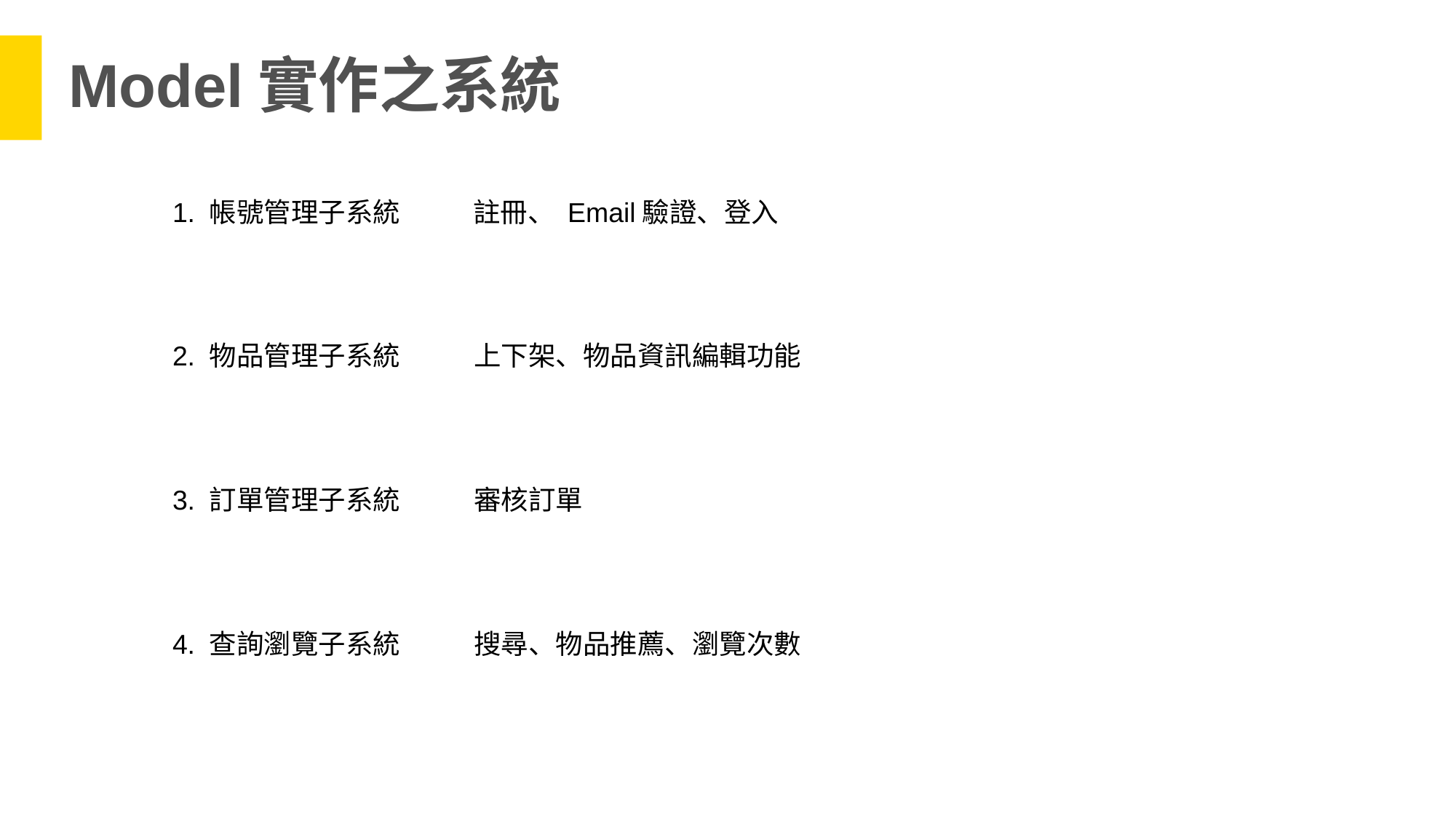

Model實作之系統
1. 帳號管理子系統
註冊、 Email驗證、登入
2. 物品管理子系統
上下架、物品資訊編輯功能
3. 訂單管理子系統
審核訂單
4. 查詢瀏覽子系統
搜尋、物品推薦、瀏覽次數
10